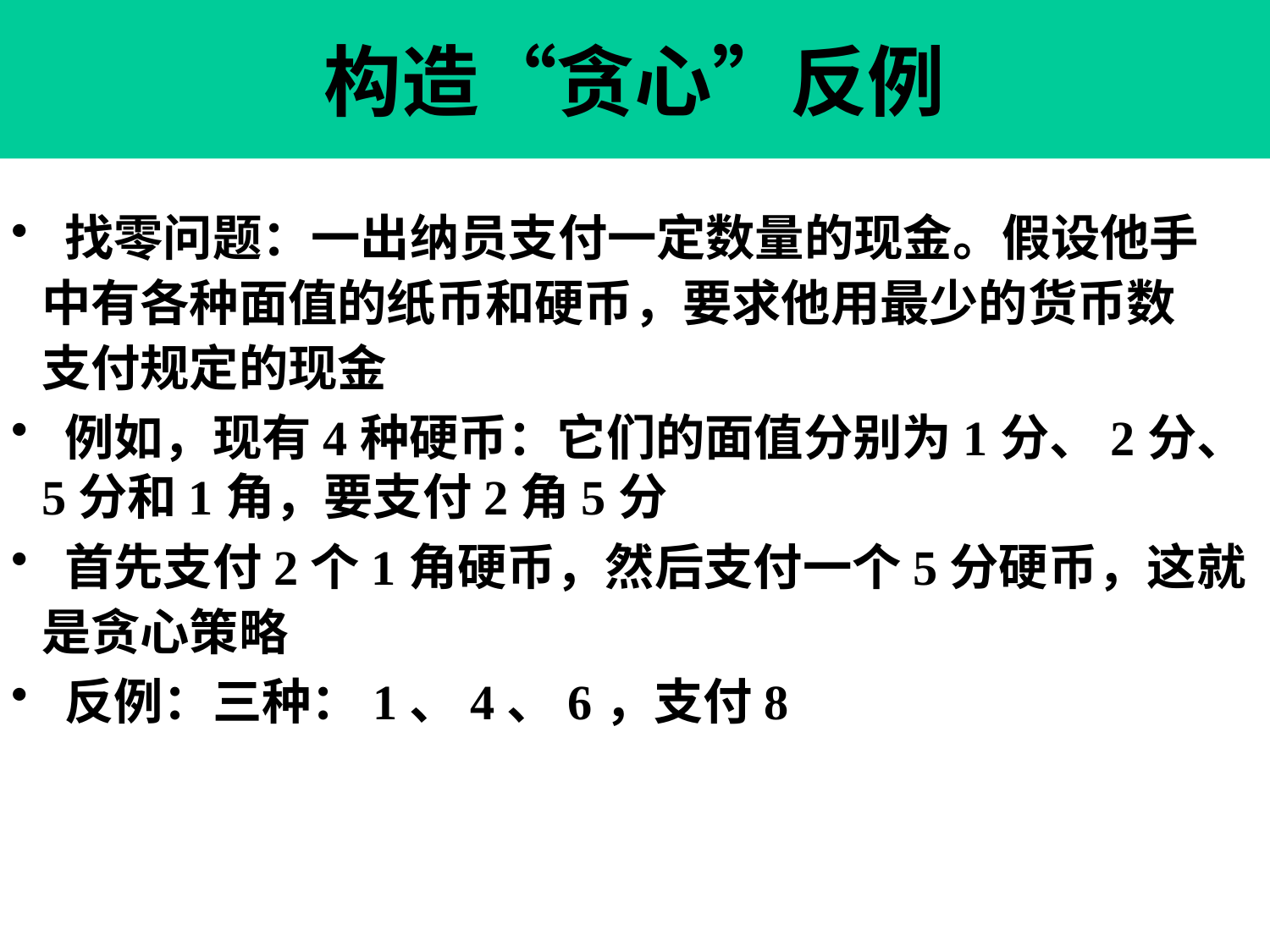

# 构造“贪心”反例
 找零问题：一出纳员支付一定数量的现金。假设他手
中有各种面值的纸币和硬币，要求他用最少的货币数
支付规定的现金
 例如，现有4种硬币：它们的面值分别为1分、2分、
5分和1角，要支付2角5分
 首先支付2个1角硬币，然后支付一个5分硬币，这就
是贪心策略
 反例：三种：1、4、6，支付8